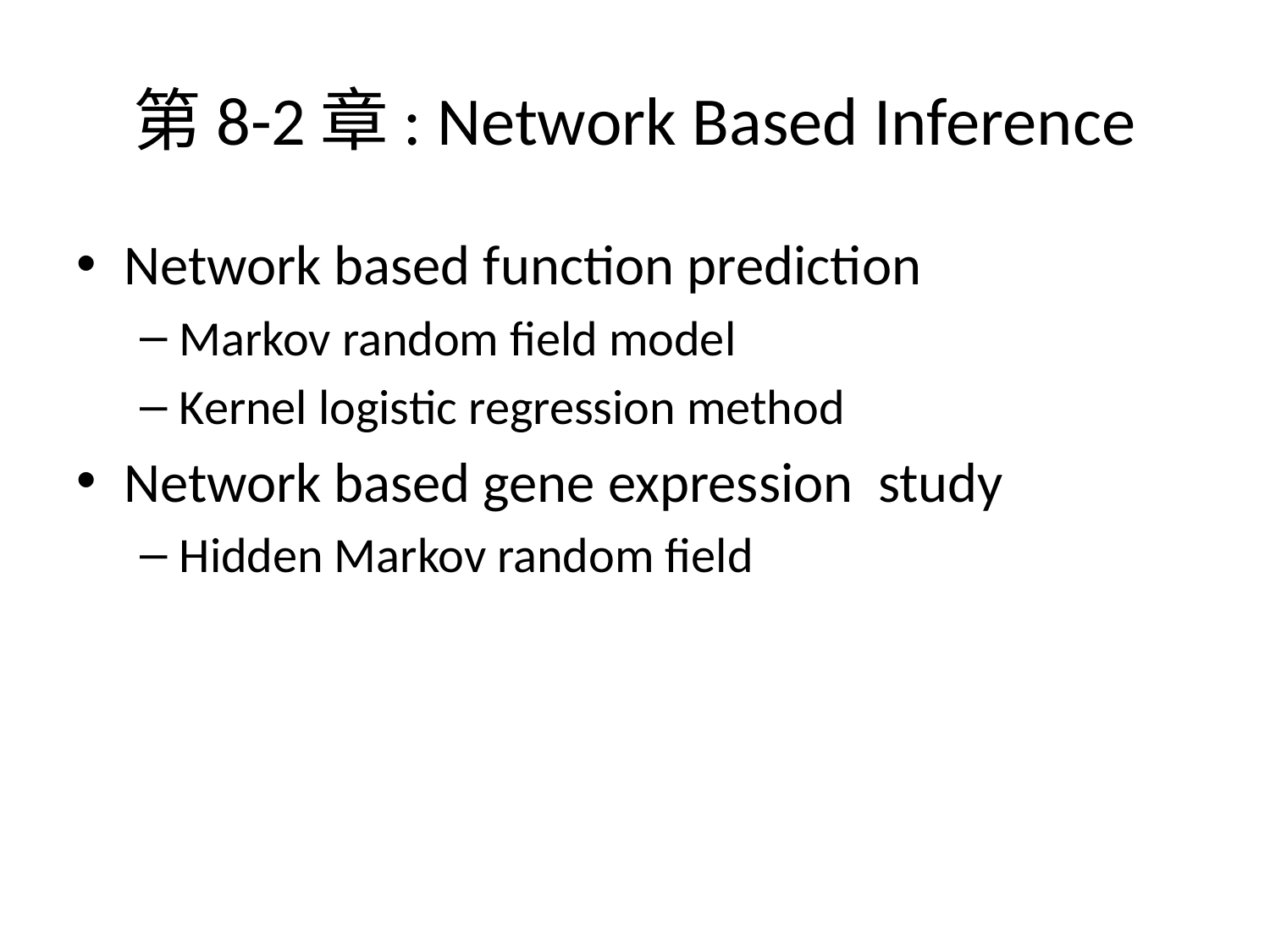

# 第8-2章: Network Based Inference
Network based function prediction
Markov random field model
Kernel logistic regression method
Network based gene expression  study
Hidden Markov random field